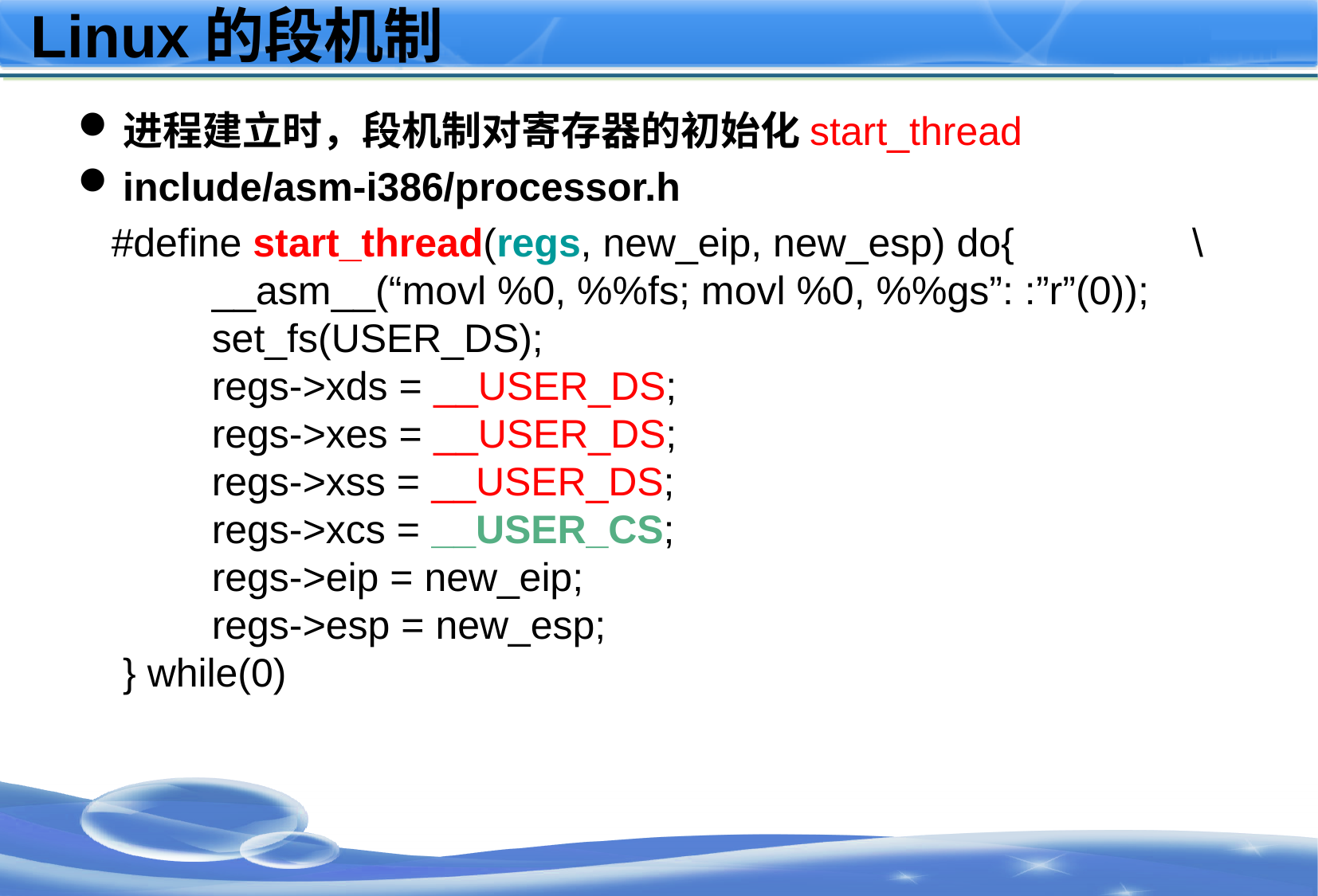

# Linux的段机制
进程建立时，段机制对寄存器的初始化start_thread
include/asm-i386/processor.h
   #define start_thread(regs, new_eip, new_esp) do{                \
        __asm__(“movl %0, %%fs; movl %0, %%gs”: :”r”(0));
        set_fs(USER_DS);
        regs->xds = __USER_DS;
        regs->xes = __USER_DS;
        regs->xss = __USER_DS;
        regs->xcs = __USER_CS;
        regs->eip = new_eip;
        regs->esp = new_esp;       
} while(0)